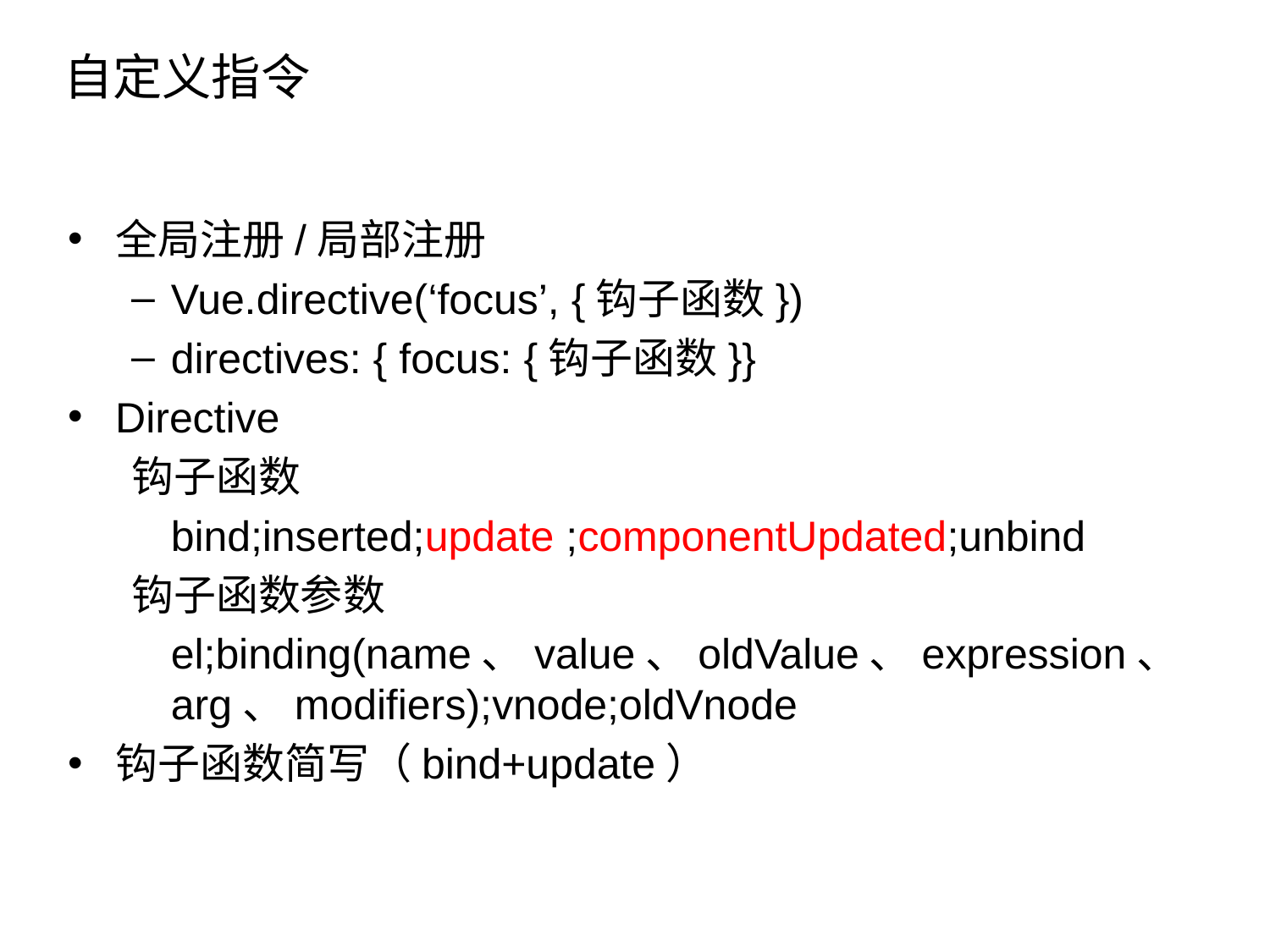

自定义指令
全局注册/局部注册
Vue.directive(‘focus’, {钩子函数})
directives: { focus: {钩子函数}}
Directive
钩子函数
	bind;inserted;update ;componentUpdated;unbind
钩子函数参数
	el;binding(name、value、oldValue、expression、arg、modifiers);vnode;oldVnode
钩子函数简写（bind+update）